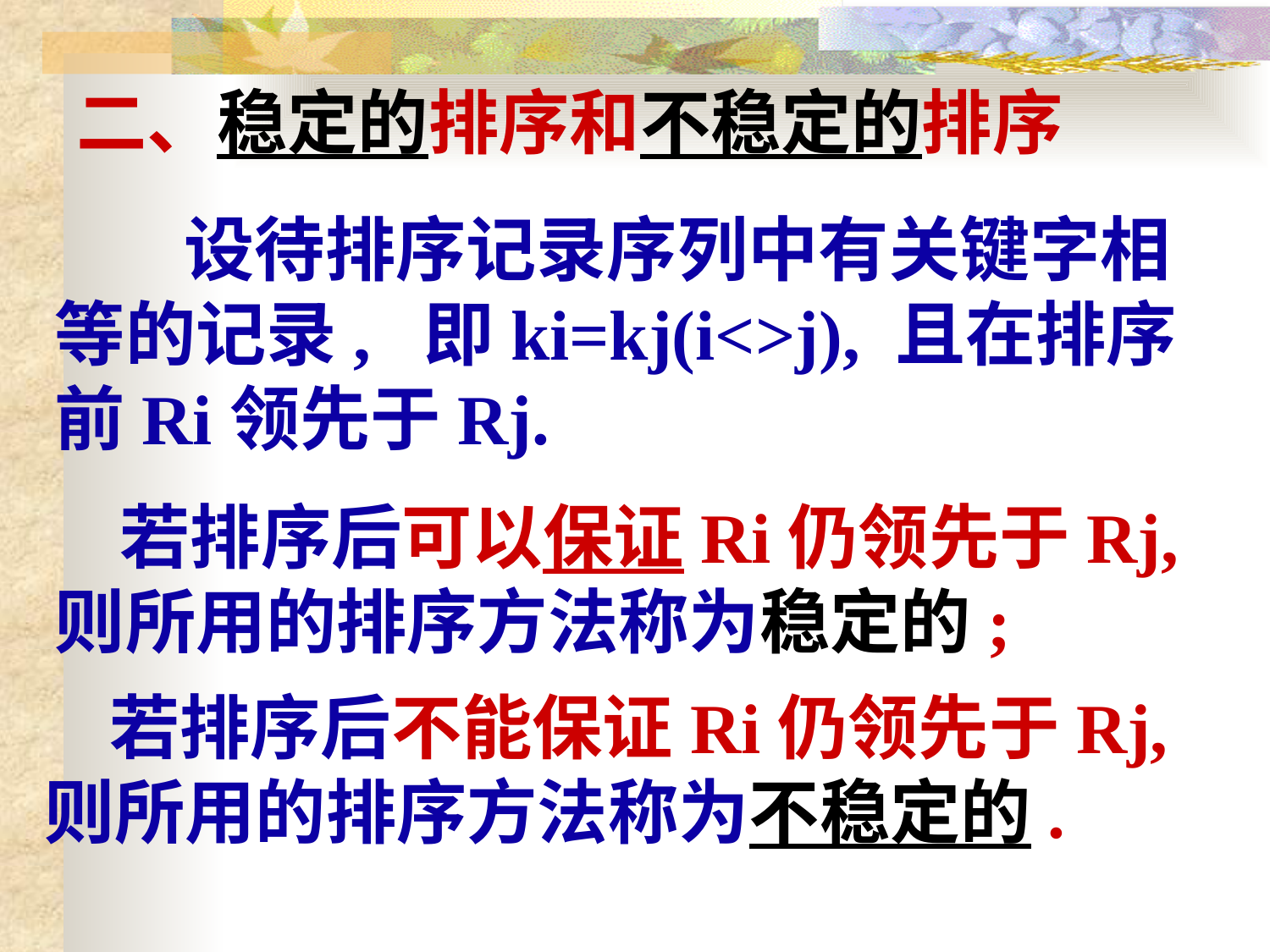

# 二、稳定的排序和不稳定的排序
       设待排序记录序列中有关键字相等的记录,  即ki=kj(i<>j), 且在排序前Ri领先于Rj.
   若排序后可以保证Ri仍领先于Rj, 则所用的排序方法称为稳定的;
   若排序后不能保证Ri仍领先于Rj, 则所用的排序方法称为不稳定的.